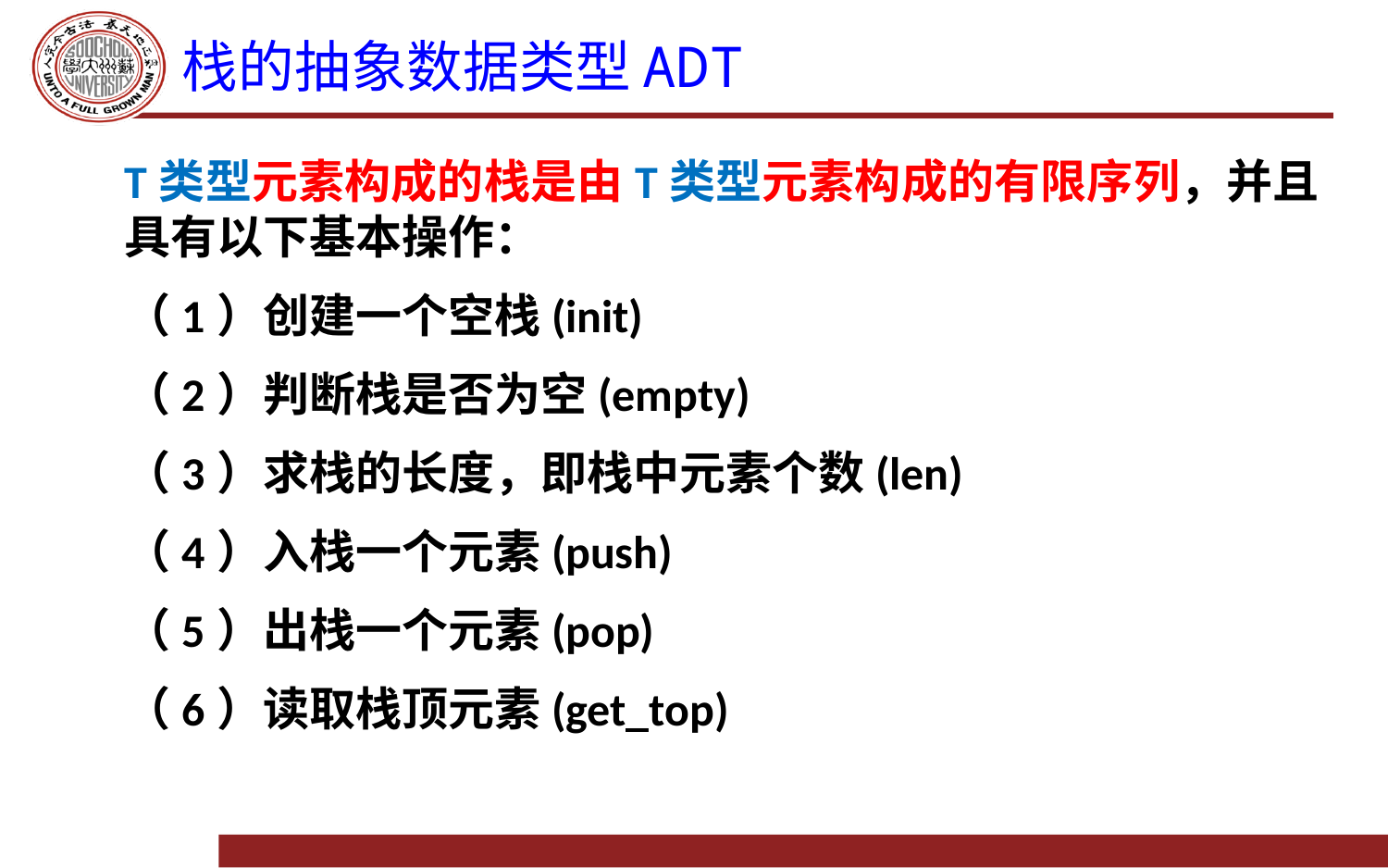

# 栈的抽象数据类型ADT
T类型元素构成的栈是由T类型元素构成的有限序列，并且具有以下基本操作：
（1）创建一个空栈(init)
（2）判断栈是否为空(empty)
（3）求栈的长度，即栈中元素个数(len)
（4）入栈一个元素(push)
（5）出栈一个元素(pop)
（6）读取栈顶元素(get_top)